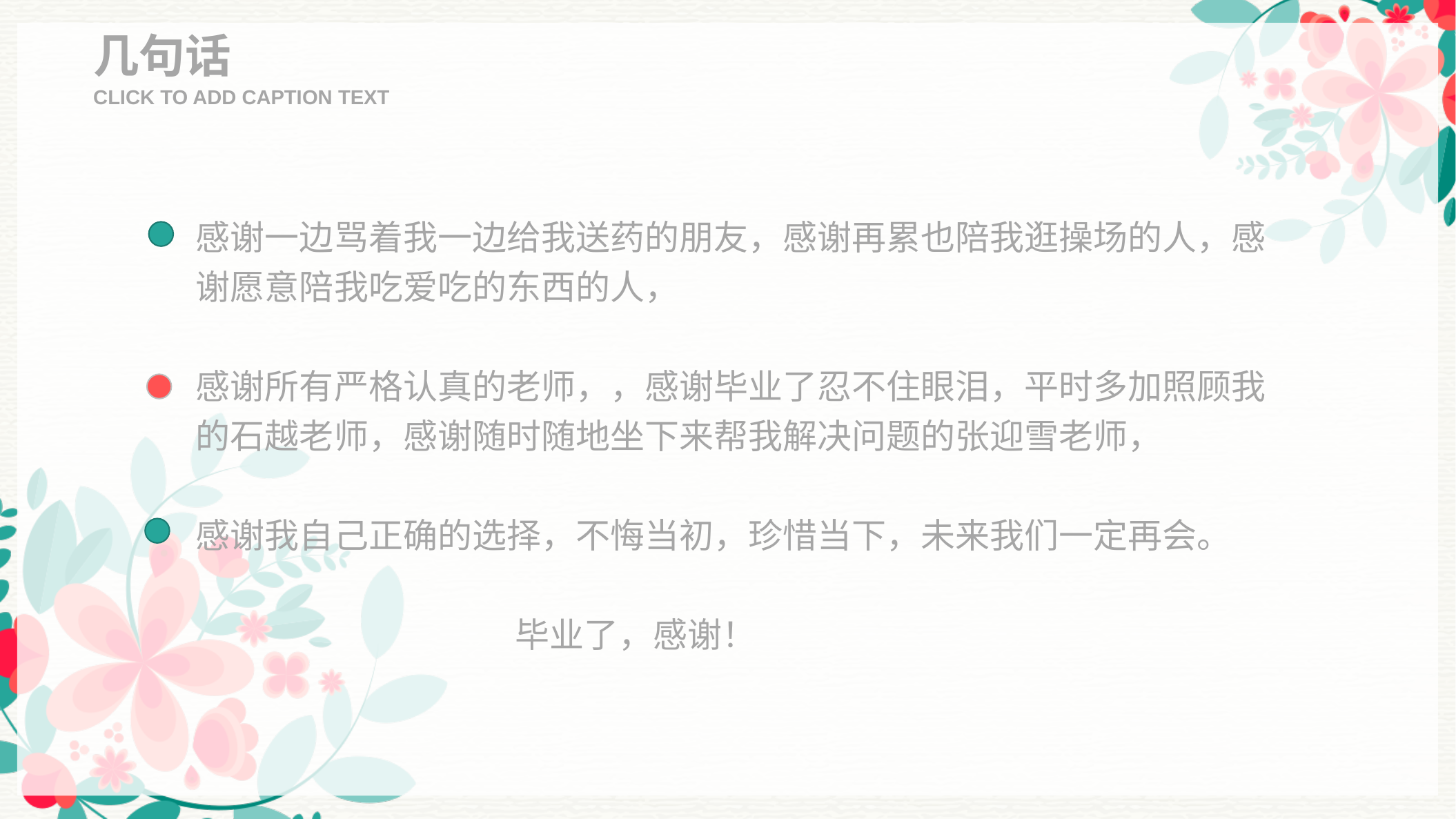

几句话
CLICK TO ADD CAPTION TEXT
感谢一边骂着我一边给我送药的朋友，感谢再累也陪我逛操场的人，感谢愿意陪我吃爱吃的东西的人，

感谢所有严格认真的老师，，感谢毕业了忍不住眼泪，平时多加照顾我的石越老师，感谢随时随地坐下来帮我解决问题的张迎雪老师，

感谢我自己正确的选择，不悔当初，珍惜当下，未来我们一定再会。

                                        毕业了，感谢！